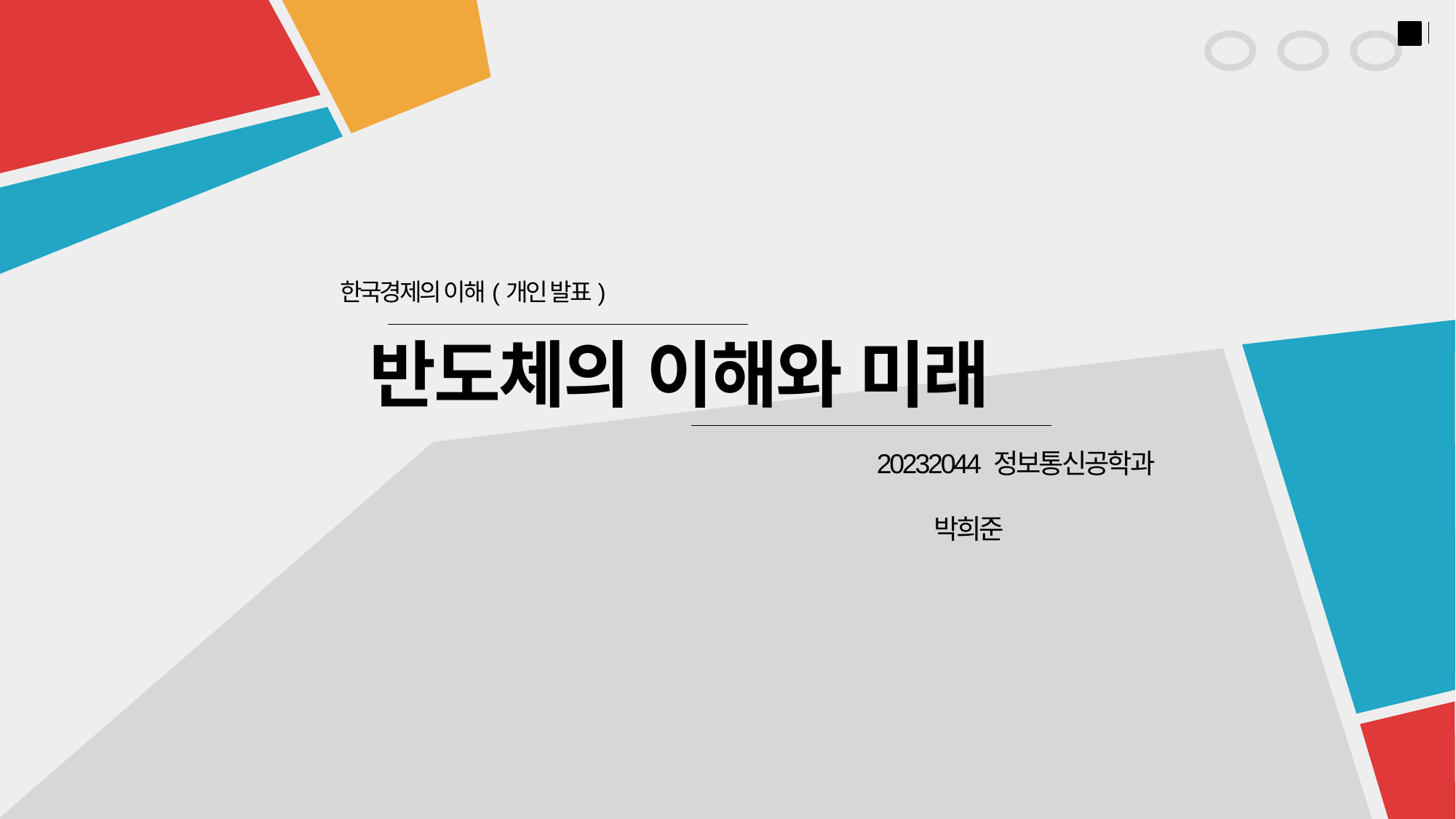

한국경제의 이해(개인 발표)
           반도체의 이해와 미래
20232044 정보통신공학과
                                                                              박희준